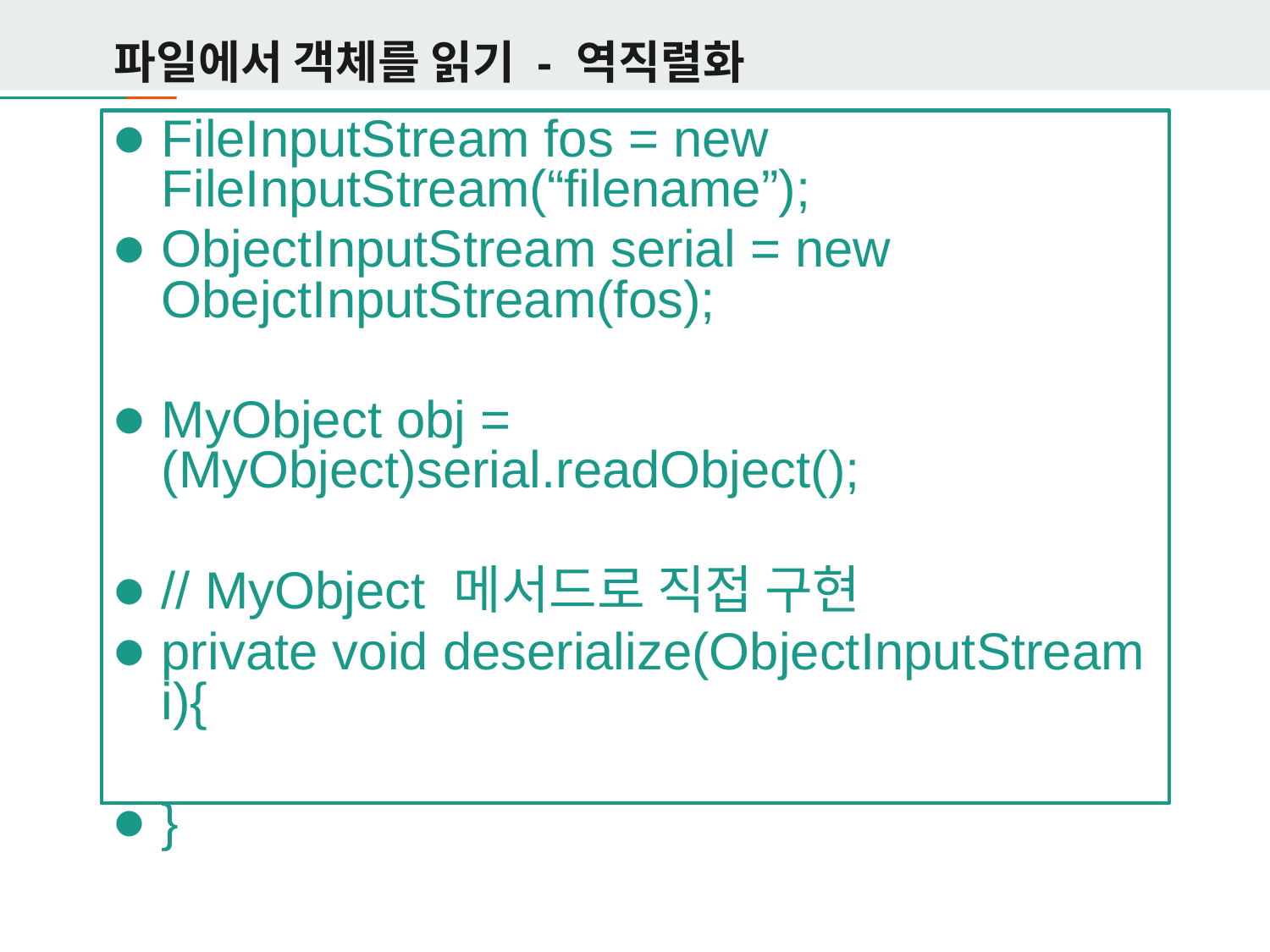

# 파일에서 객체를 읽기 - 역직렬화
FileInputStream fos = new FileInputStream(“filename”);
ObjectInputStream serial = new ObejctInputStream(fos);

MyObject obj = (MyObject)serial.readObject();

// MyObject 메서드로 직접 구현
private void deserialize(ObjectInputStream i){

}